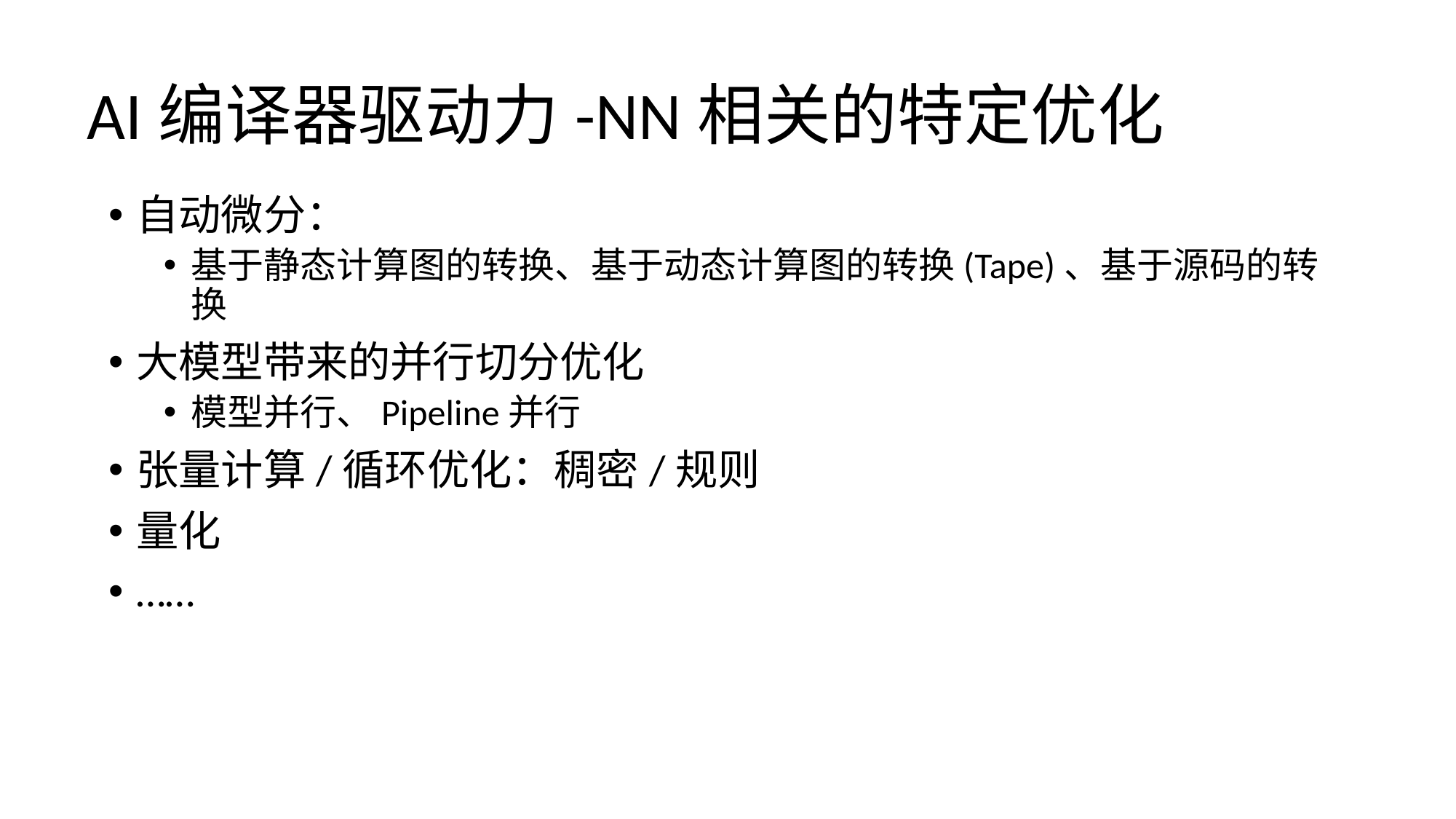

# AI编译器驱动力-NN相关的特定优化
自动微分：
基于静态计算图的转换、基于动态计算图的转换(Tape)、基于源码的转换
大模型带来的并行切分优化
模型并行、Pipeline并行
张量计算/循环优化：稠密/规则
量化
……